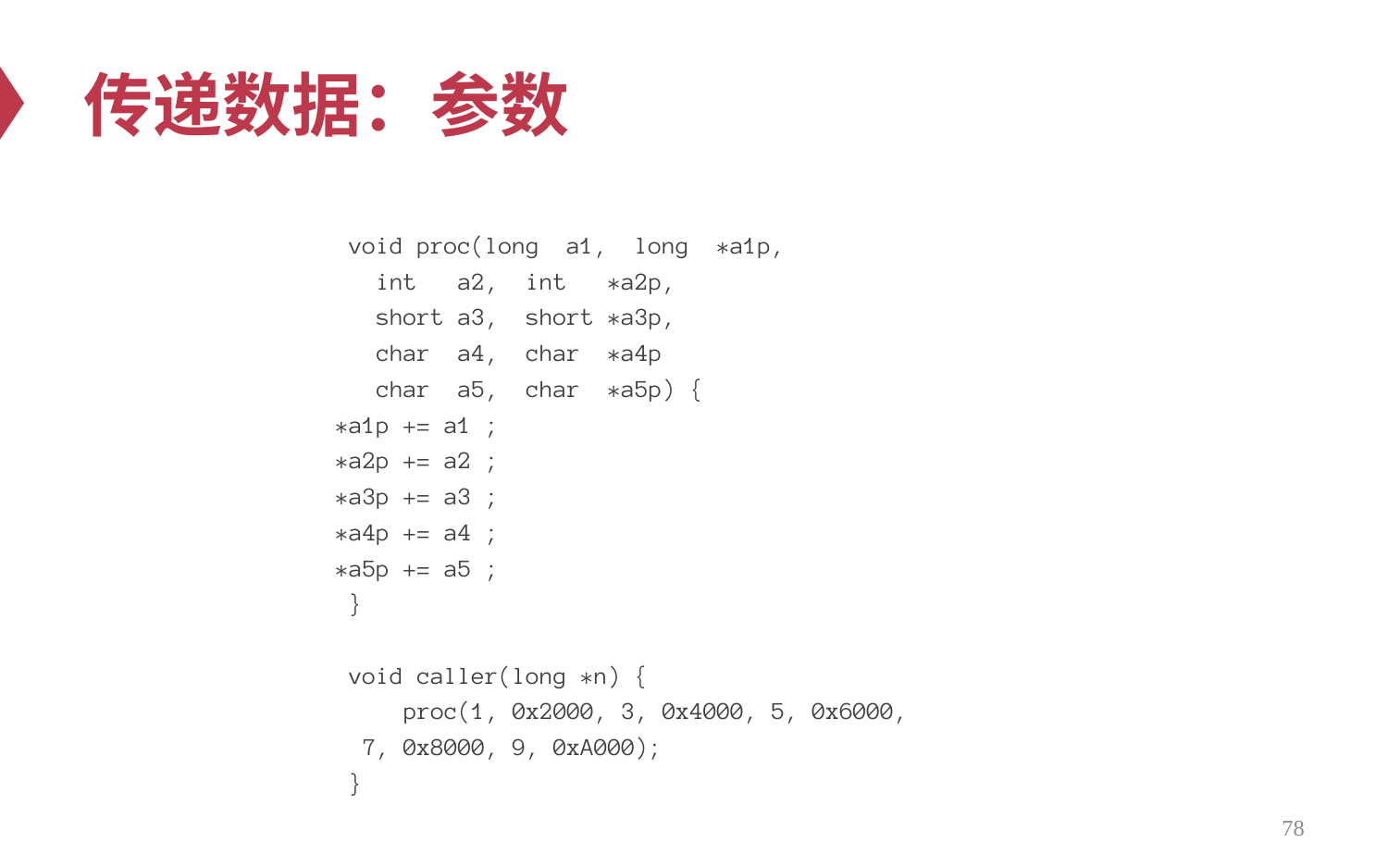

# 传递数据：参数
 void proc(long  a1,  long  *a1p,
	   int   a2,  int   *a2p,
	   short a3,  short *a3p,
	   char  a4,  char  *a4p
	   char  a5,  char  *a5p) {
	*a1p += a1 ;
	*a2p += a2 ;
	*a3p += a3 ;
	*a4p += a4 ;
	*a5p += a5 ;
 }

 void caller(long *n) {
     proc(1, 0x2000, 3, 0x4000, 5, 0x6000,
	  7, 0x8000, 9, 0xA000);
 }

78